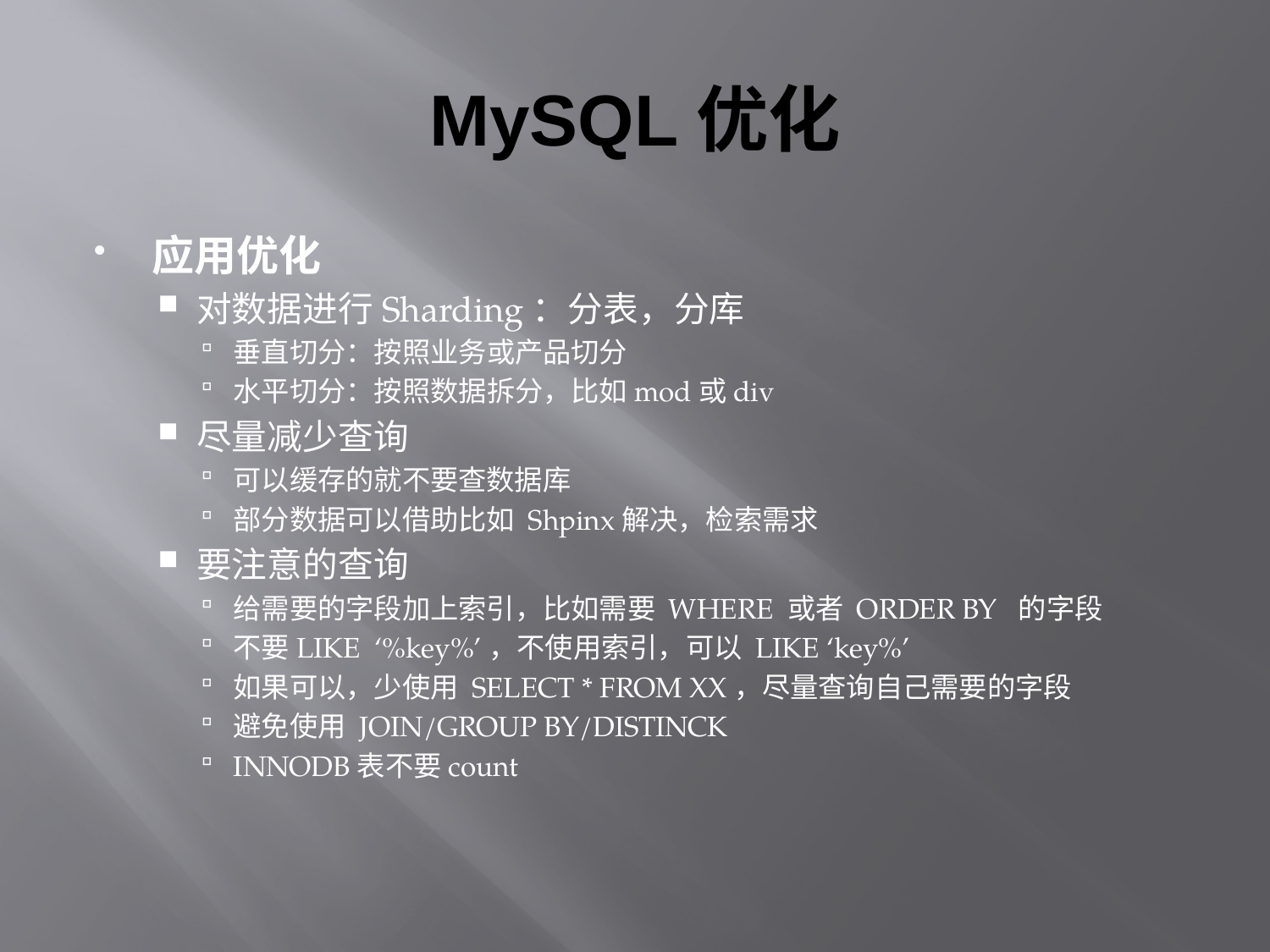

# MySQL优化
应用优化
对数据进行Sharding：分表，分库
垂直切分：按照业务或产品切分
水平切分：按照数据拆分，比如mod或div
尽量减少查询
可以缓存的就不要查数据库
部分数据可以借助比如 Shpinx解决，检索需求
要注意的查询
给需要的字段加上索引，比如需要 WHERE 或者 ORDER BY  的字段
不要LIKE  ‘%key%’，不使用索引，可以 LIKE ‘key%’
如果可以，少使用 SELECT * FROM XX，尽量查询自己需要的字段
避免使用 JOIN/GROUP BY/DISTINCK
INNODB表不要count